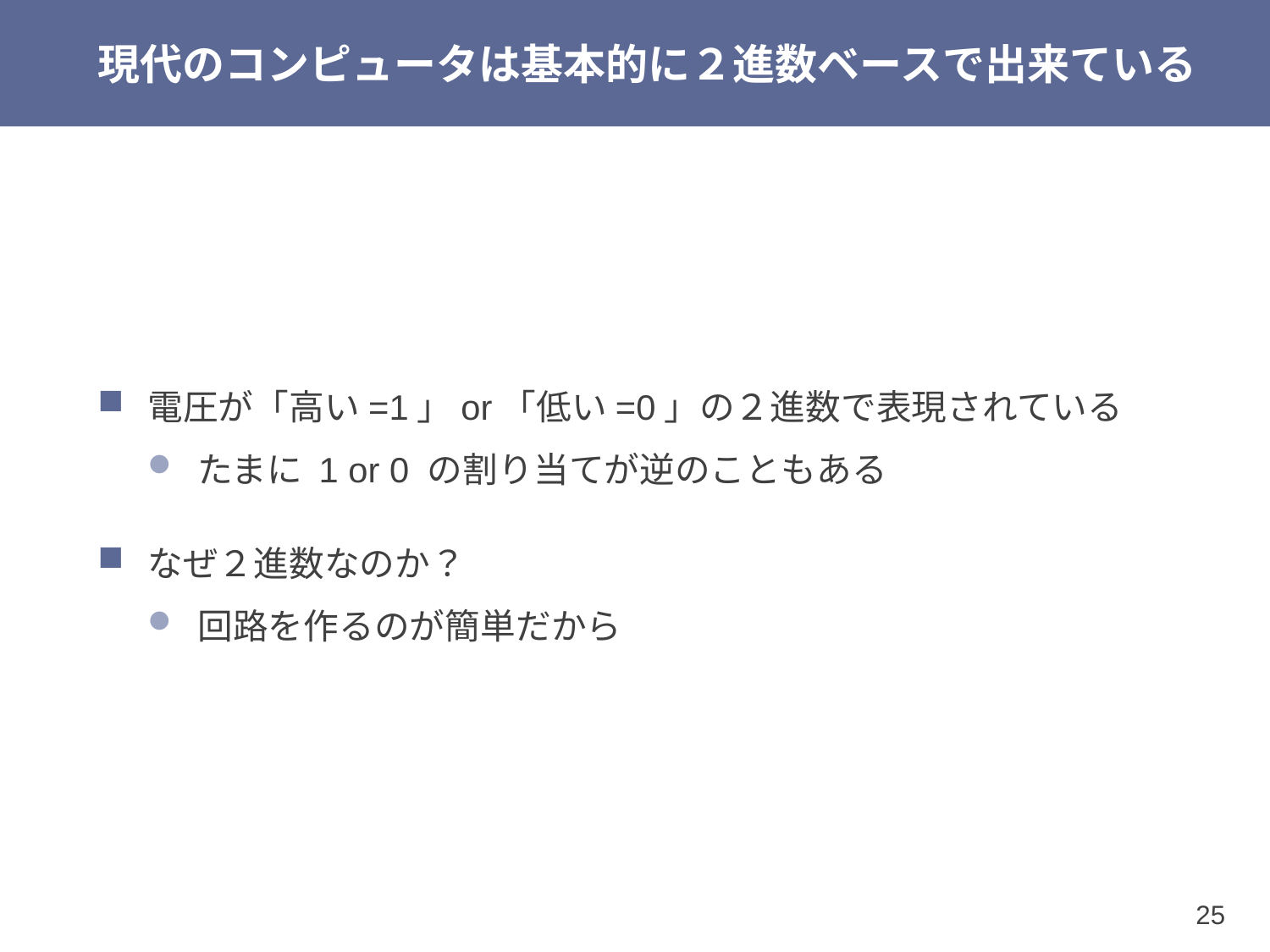

# 現代のコンピュータは基本的に２進数ベースで出来ている
電圧が「高い=1」or「低い=0」の２進数で表現されている
たまに 1 or 0 の割り当てが逆のこともある
なぜ２進数なのか？
回路を作るのが簡単だから